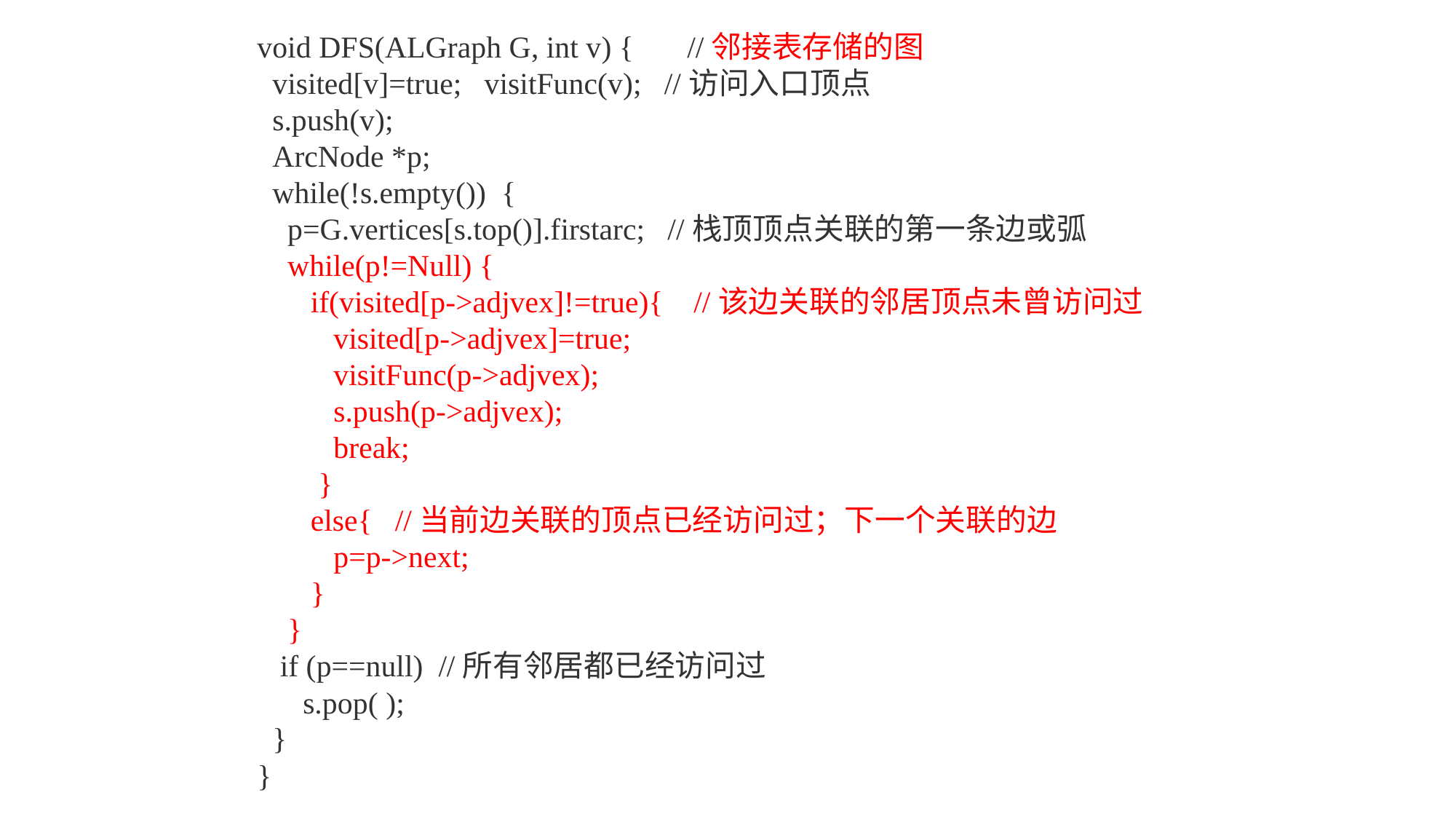

void DFS(ALGraph G, int v) {       //邻接表存储的图
  visited[v]=true;   visitFunc(v);   //访问入口顶点
  s.push(v);
  ArcNode *p;
  while(!s.empty())  {
    p=G.vertices[s.top()].firstarc;   //栈顶顶点关联的第一条边或弧
    while(p!=Null) {
       if(visited[p->adjvex]!=true){    //该边关联的邻居顶点未曾访问过
          visited[p->adjvex]=true;
          visitFunc(p->adjvex);
          s.push(p->adjvex);
          break;
        }
       else{   //当前边关联的顶点已经访问过；下一个关联的边
          p=p->next;
       }
    }
   if (p==null)  //所有邻居都已经访问过
      s.pop( );
  }
}